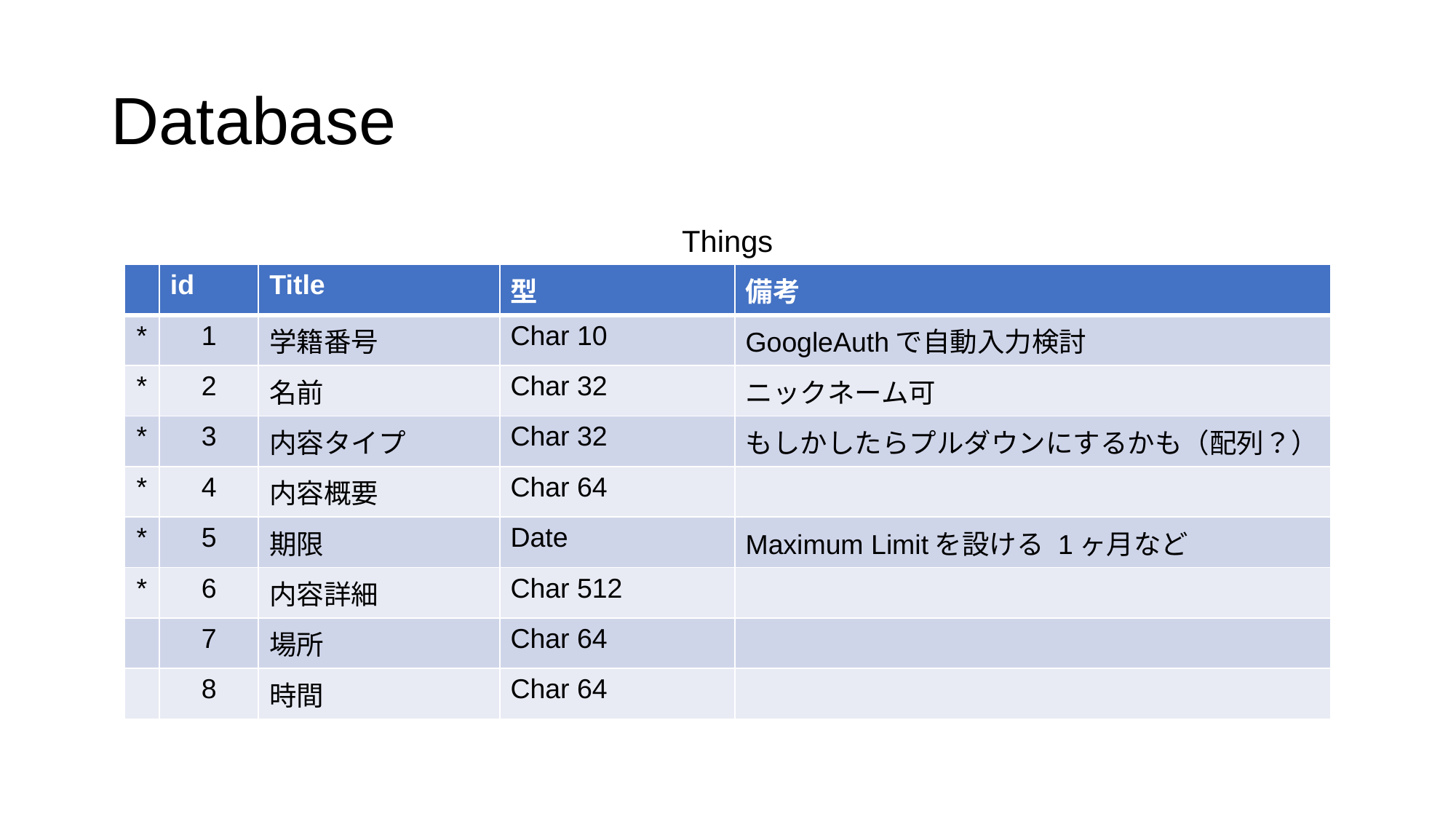

# Database
Things
|  | id | Title | 型 | 備考 |
| --- | --- | --- | --- | --- |
| \* | 1 | 学籍番号 | Char 10 | GoogleAuthで自動入力検討 |
| \* | 2 | 名前 | Char 32 | ニックネーム可 |
| \* | 3 | 内容タイプ | Char 32 | もしかしたらプルダウンにするかも（配列？） |
| \* | 4 | 内容概要 | Char 64 |  |
| \* | 5 | 期限 | Date | Maximum Limitを設ける 1ヶ月など |
| \* | 6 | 内容詳細 | Char 512 |  |
|  | 7 | 場所 | Char 64 |  |
|  | 8 | 時間 | Char 64 |  |